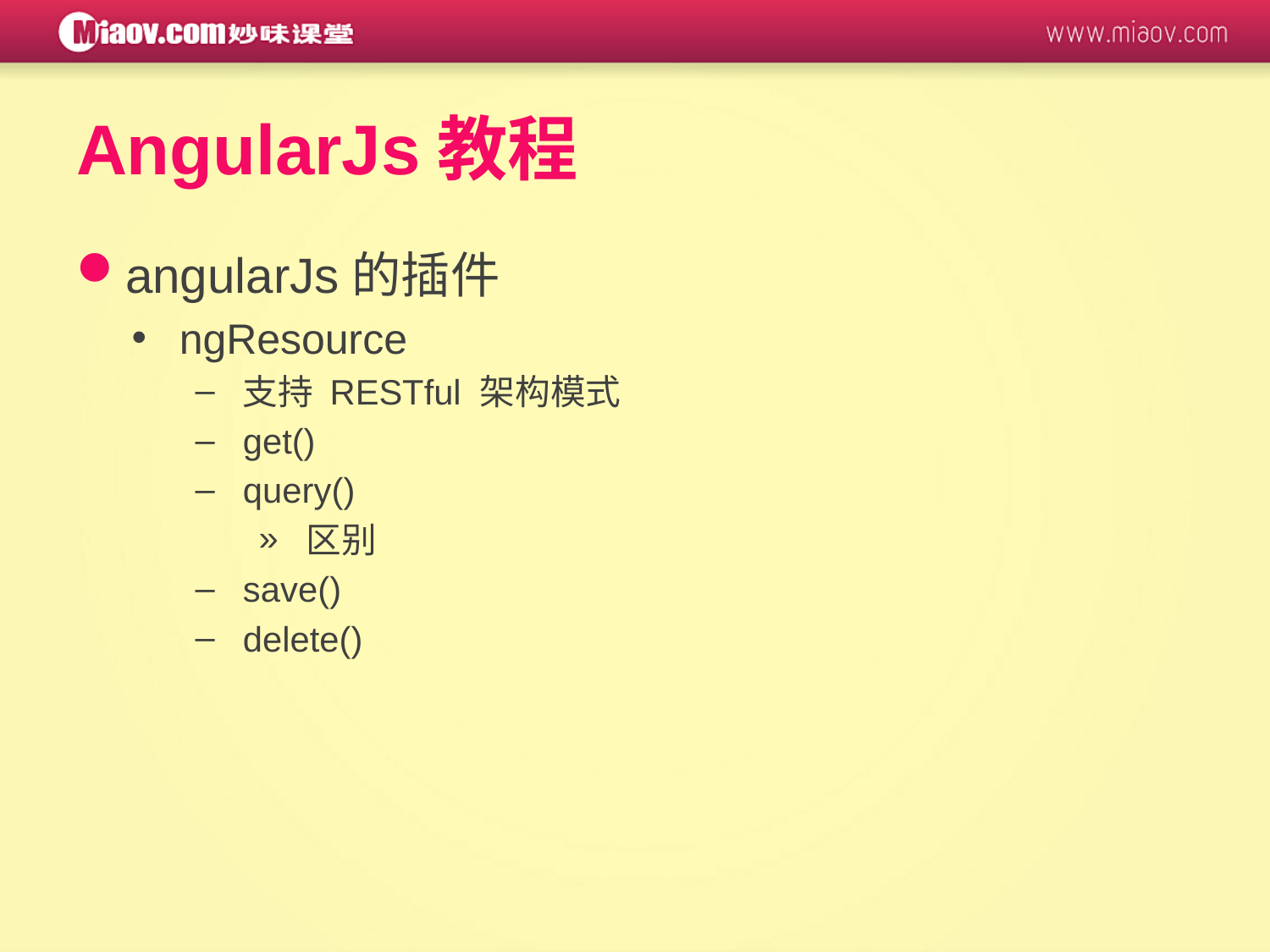

# AngularJs教程
angularJs的插件
ngResource
支持 RESTful 架构模式
get()
query()
区别
save()
delete()